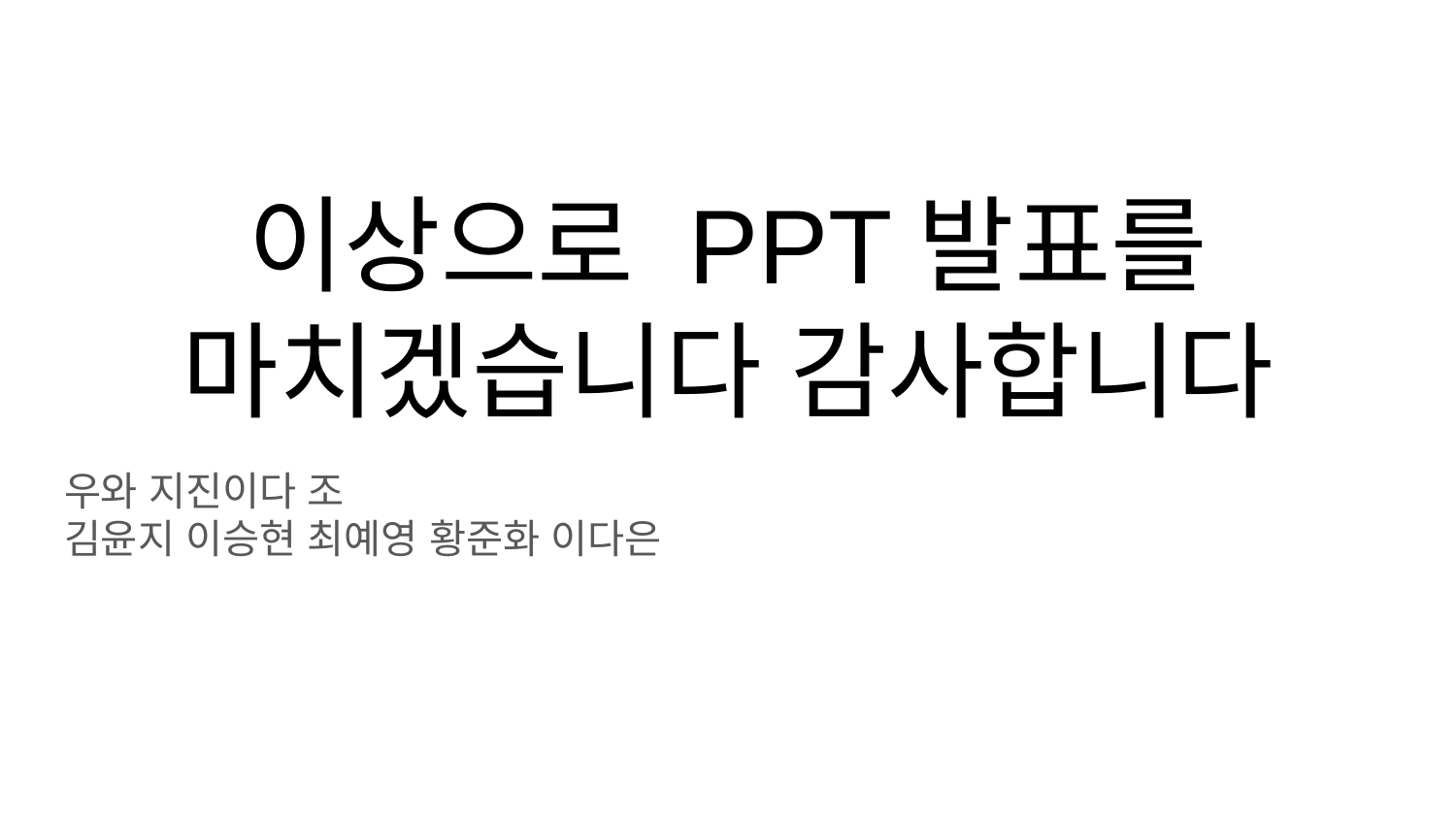

# 이상으로 PPT발표를 마치겠습니다 감사합니다
우와 지진이다 조
김윤지 이승현 최예영 황준화 이다은